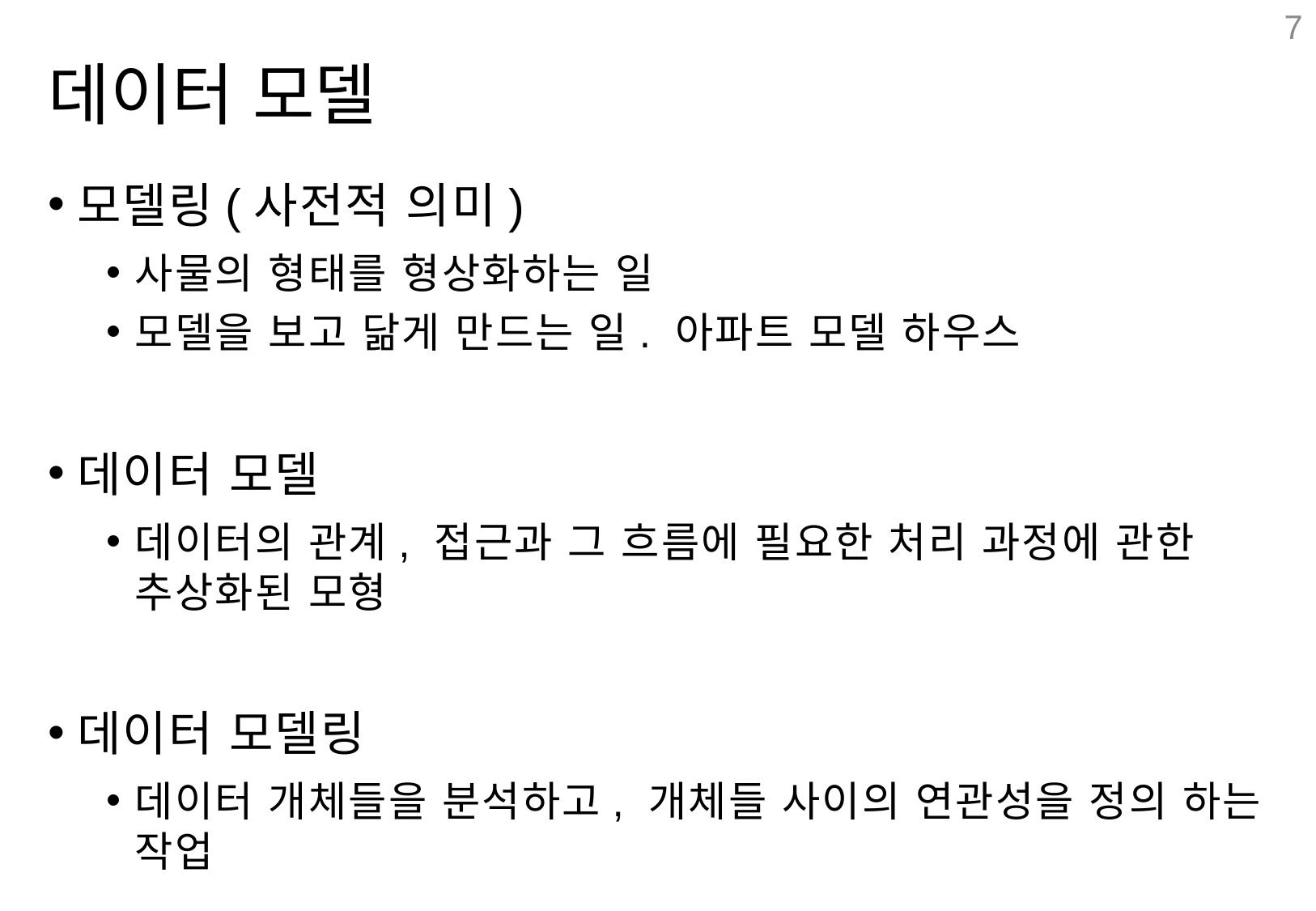

7
# 데이터 모델
모델링(사전적 의미)
사물의 형태를 형상화하는 일
모델을 보고 닮게 만드는 일. 아파트 모델 하우스

데이터 모델
데이터의 관계, 접근과 그 흐름에 필요한 처리 과정에 관한 추상화된 모형

데이터 모델링
데이터 개체들을 분석하고, 개체들 사이의 연관성을 정의 하는 작업